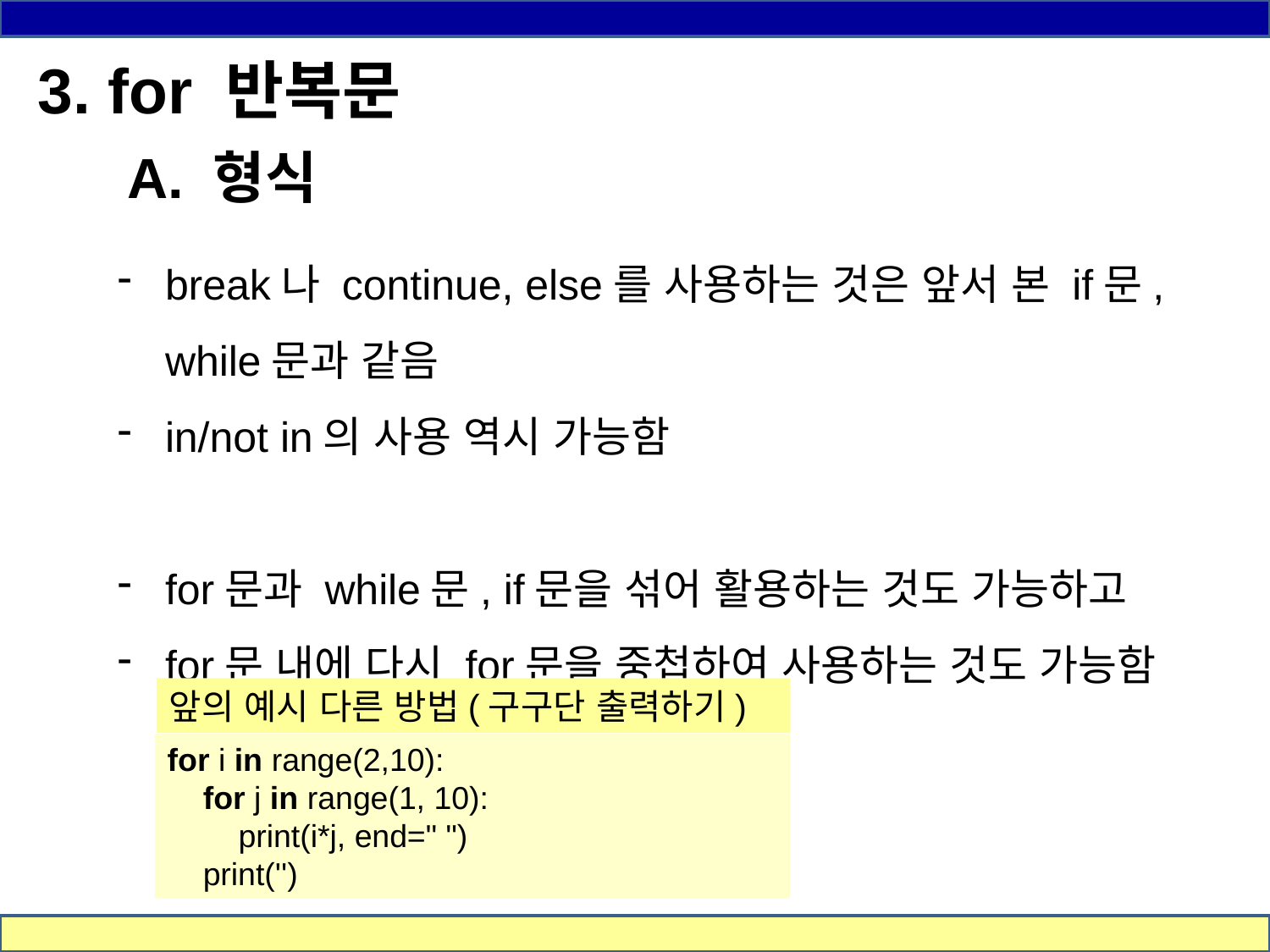

3. for 반복문
A. 형식
break나 continue, else를 사용하는 것은 앞서 본 if문, while문과 같음
in/not in의 사용 역시 가능함

for문과 while문, if문을 섞어 활용하는 것도 가능하고
for문 내에 다시 for문을 중첩하여 사용하는 것도 가능함
앞의 예시 다른 방법(구구단 출력하기)
for i in range(2,10):
    for j in range(1, 10):
        print(i*j, end=" ")
    print('')